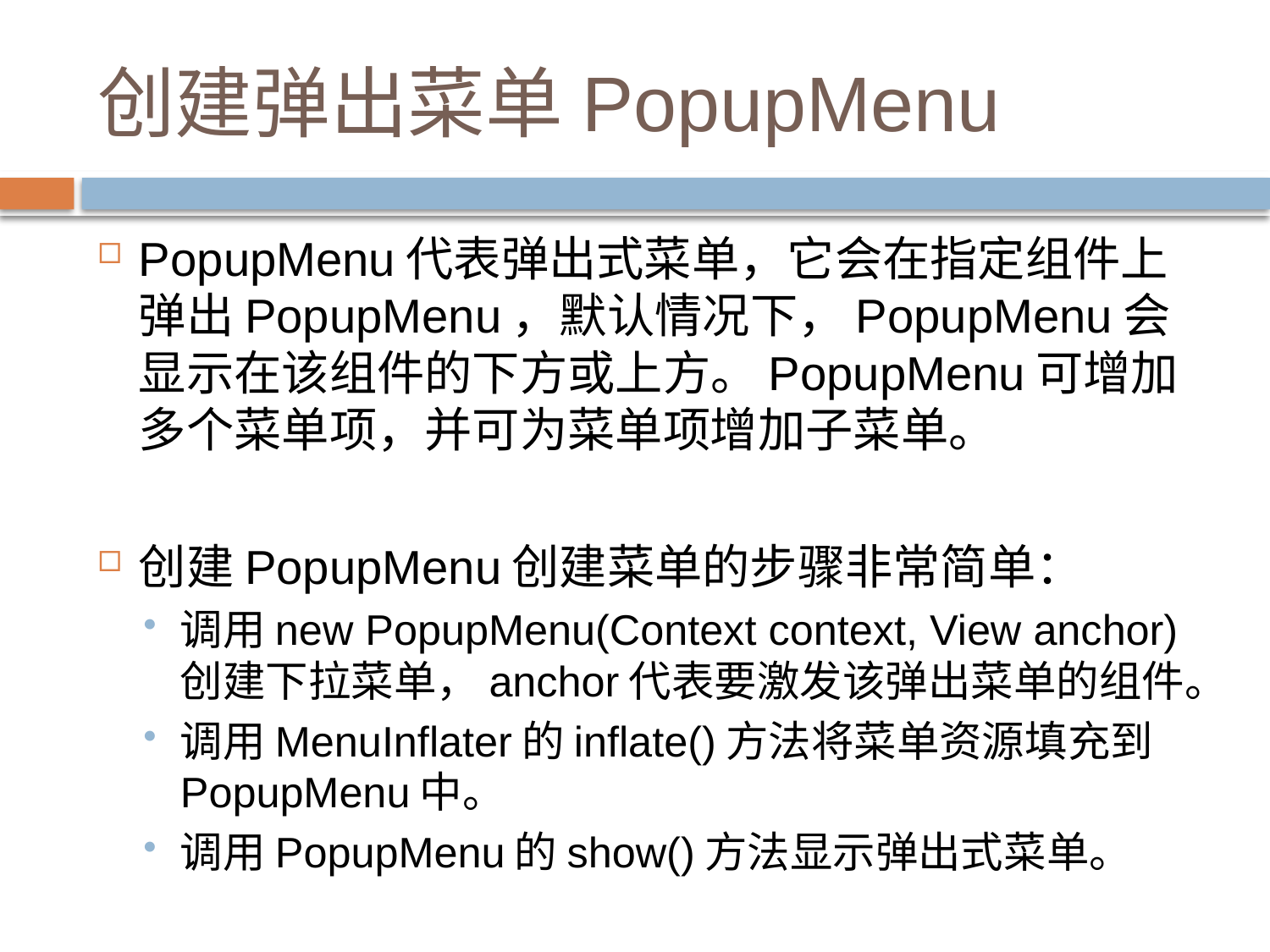

# 创建弹出菜单PopupMenu
PopupMenu代表弹出式菜单，它会在指定组件上弹出PopupMenu，默认情况下，PopupMenu会显示在该组件的下方或上方。PopupMenu可增加多个菜单项，并可为菜单项增加子菜单。

创建PopupMenu创建菜单的步骤非常简单：
调用new PopupMenu(Context context, View anchor)创建下拉菜单，anchor代表要激发该弹出菜单的组件。
调用MenuInflater的inflate()方法将菜单资源填充到PopupMenu中。
调用PopupMenu的show()方法显示弹出式菜单。